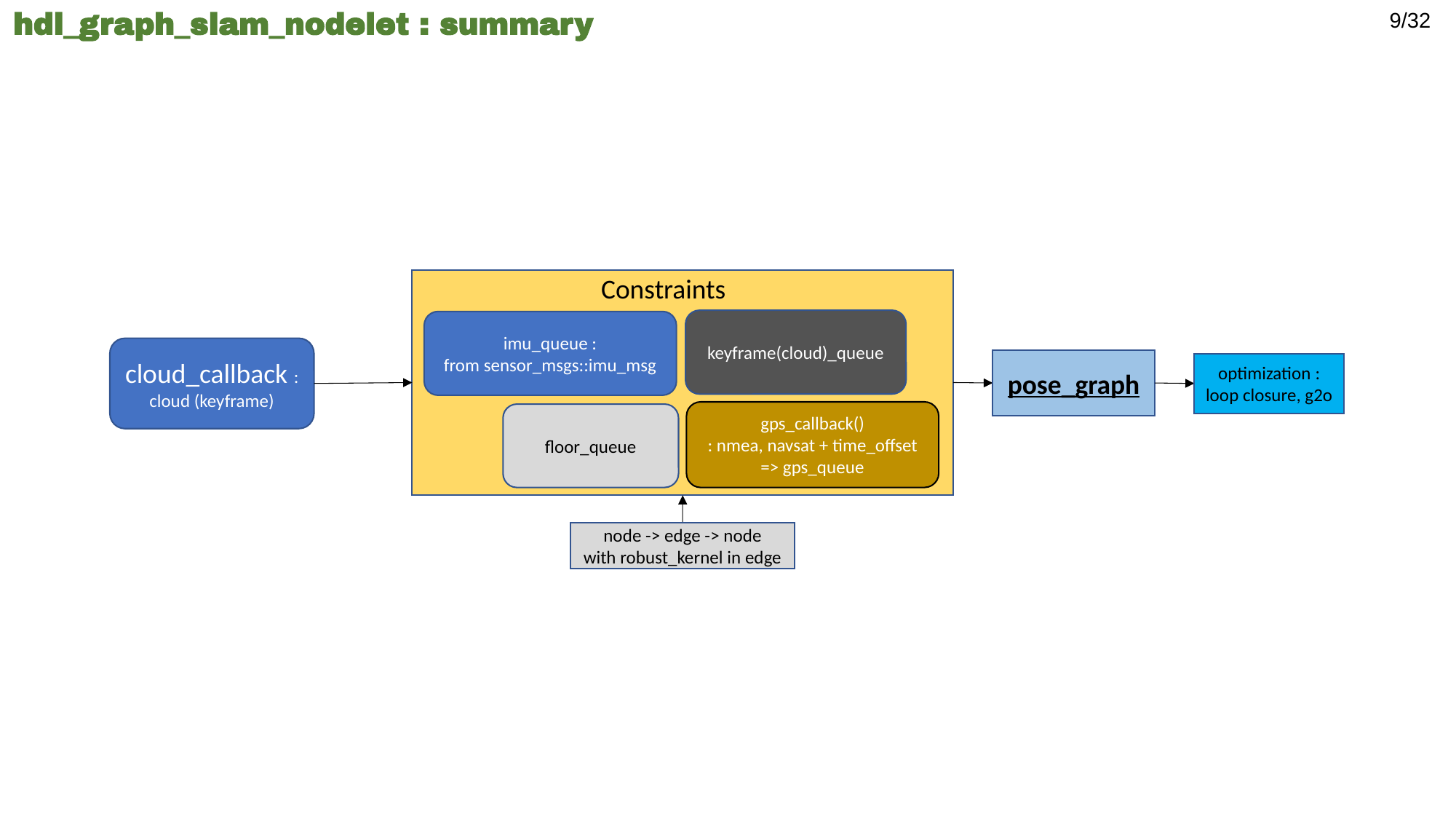

9/32
시작부분 : Cl
hdl_graph_slam_nodelet : summary
Constraints

keyframe(cloud)_queue
imu_queue :
from sensor_msgs::imu_msg
cloud_callback :
cloud (keyframe)
pose_graph
optimization :
loop closure, g2o
gps_callback()
: nmea, navsat + time_offset
=> gps_queue
floor_queue
node -> edge -> node
with robust_kernel in edge